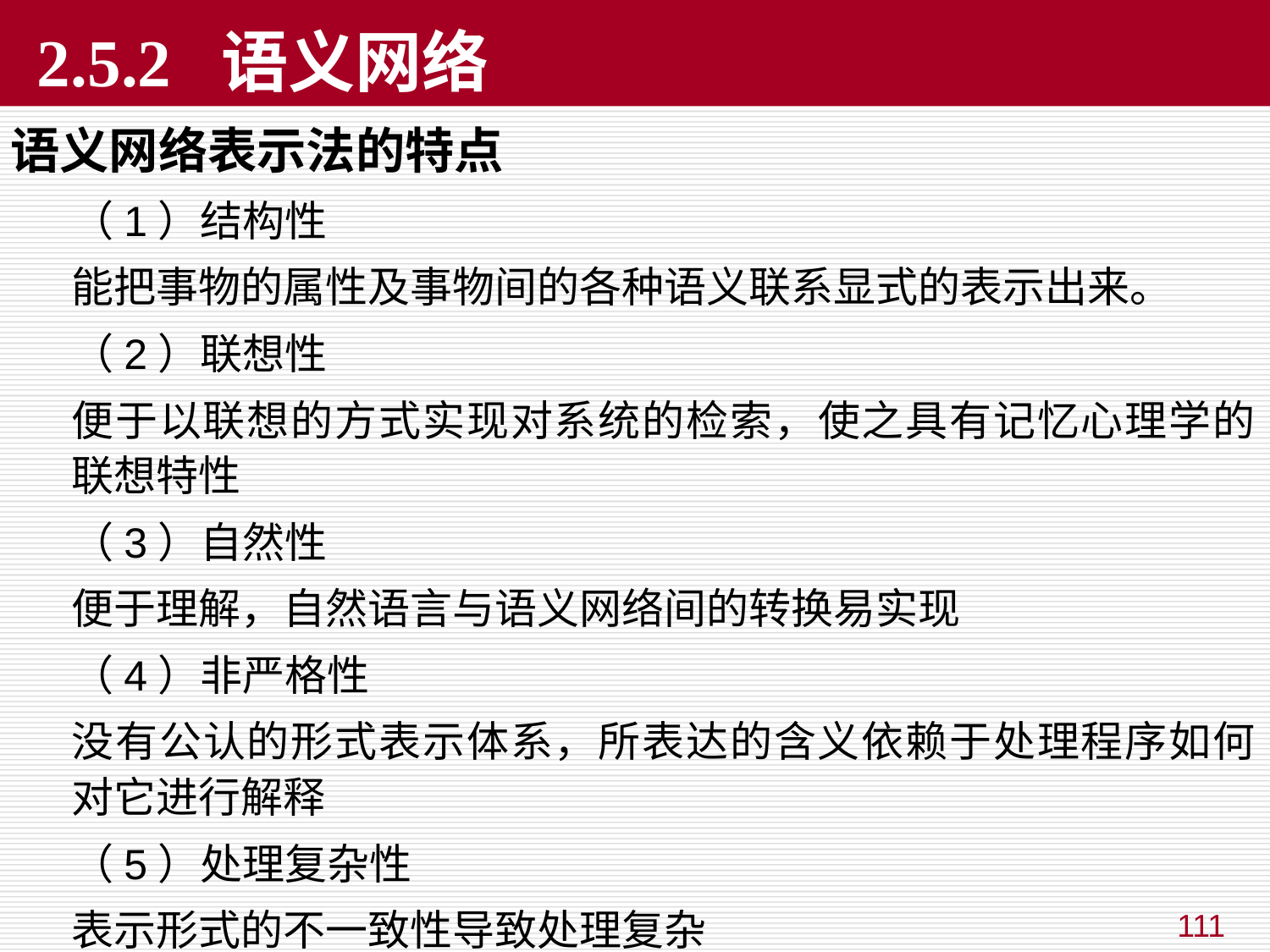

# 2.5.2  语义网络
语义网络表示法的特点
（1）结构性
能把事物的属性及事物间的各种语义联系显式的表示出来。
（2）联想性
便于以联想的方式实现对系统的检索，使之具有记忆心理学的联想特性
（3）自然性
便于理解，自然语言与语义网络间的转换易实现
（4）非严格性
没有公认的形式表示体系，所表达的含义依赖于处理程序如何对它进行解释
（5）处理复杂性
表示形式的不一致性导致处理复杂

111